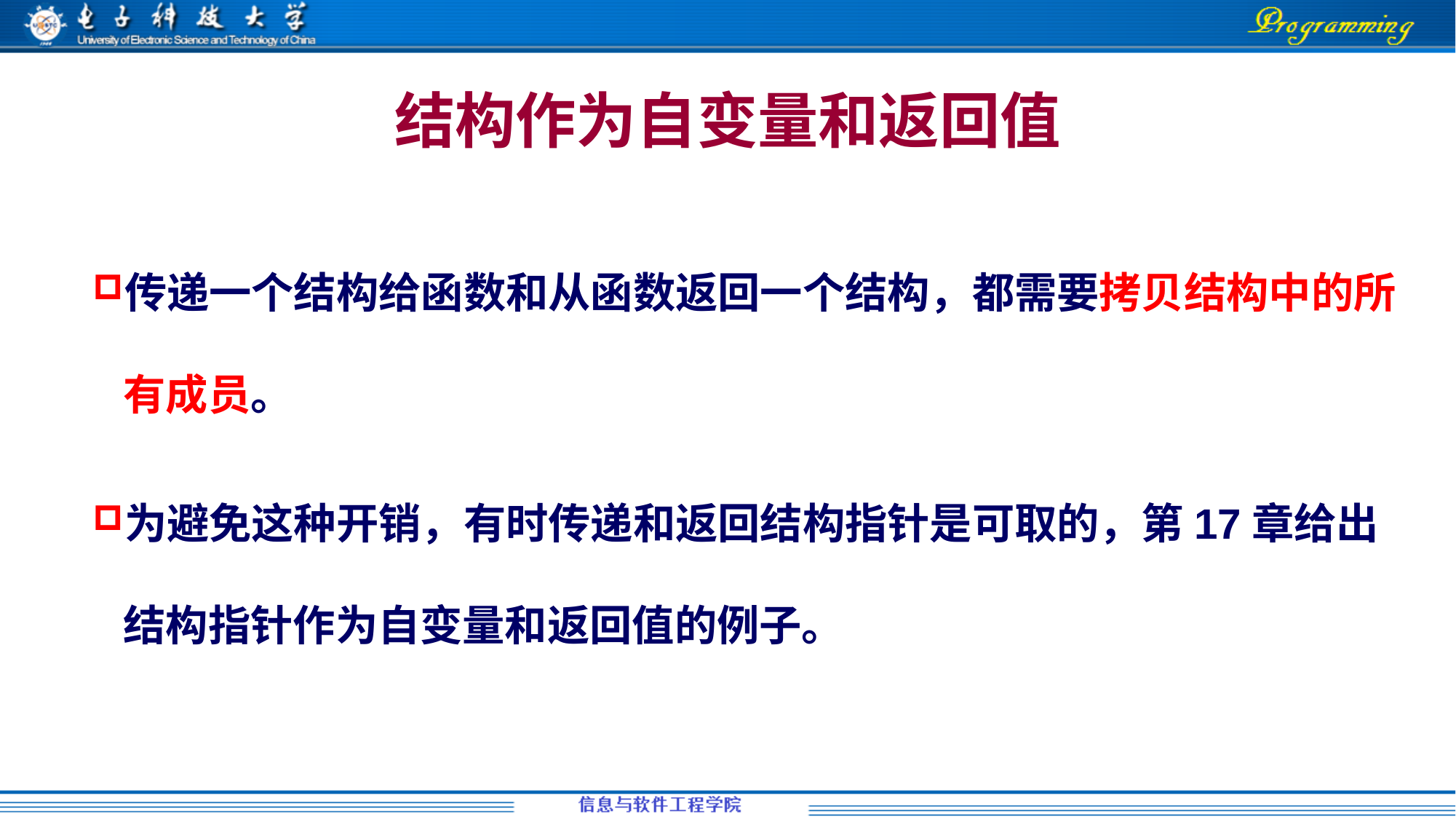

结构作为自变量和返回值
传递一个结构给函数和从函数返回一个结构，都需要拷贝结构中的所有成员。
为避免这种开销，有时传递和返回结构指针是可取的，第17章给出结构指针作为自变量和返回值的例子。